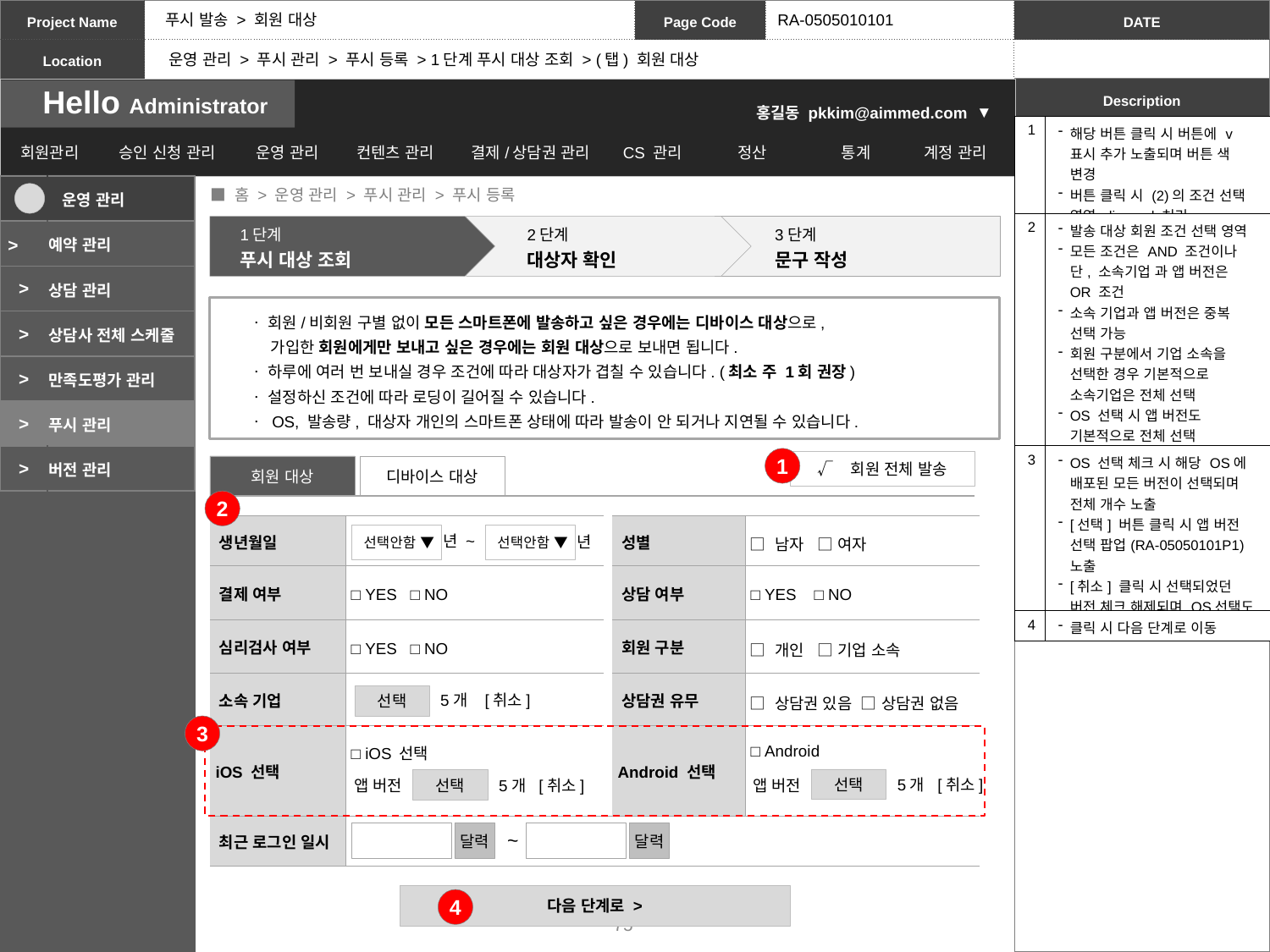

푸시 발송 > 회원 대상
RA-0505010101
운영 관리 > 푸시 관리 > 푸시 등록 > 1단계 푸시 대상 조회 > (탭) 회원 대상
| 1 | 해당 버튼 클릭 시 버튼에 v 표시 추가 노출되며 버튼 색 변경 버튼 클릭 시 (2)의 조건 선택 영역 dimmed 처리 |
| --- | --- |
| 2 | 발송 대상 회원 조건 선택 영역 모든 조건은 AND 조건이나 단, 소속기업 과 앱 버전은 OR 조건 소속 기업과 앱 버전은 중복 선택 가능 회원 구분에서 기업 소속을 선택한 경우 기본적으로 소속기업은 전체 선택 OS 선택 시 앱 버전도 기본적으로 전체 선택 선택하지 않은 항목이 있는 경우 해당 항목은 All로 간주함 |
| 3 | OS 선택 체크 시 해당 OS에 배포된 모든 버전이 선택되며 전체 개수 노출 [선택] 버튼 클릭 시 앱 버전 선택 팝업(RA-05050101P1) 노출 [취소] 클릭 시 선택되었던 버전 체크 해제되며 OS선택도 체크 해제 됨 |
| 4 | 클릭 시 다음 단계로 이동 |
   ■ 홈 > 운영 관리 > 푸시 관리 > 푸시 등록

|  | 운영 관리 |
| --- | --- |
| > | 예약 관리 |
| > | 상담 관리 |
| > | 상담사 전체 스케줄 |
| > | 만족도평가 관리 |
| > | 푸시 관리 |
| > | 버전 관리 |

3단계
문구 작성
2단계
대상자 확인
1단계
푸시 대상 조회

ㆍ 회원/비회원 구별 없이 모든 스마트폰에 발송하고 싶은 경우에는 디바이스 대상으로,
    가입한 회원에게만 보내고 싶은 경우에는 회원 대상으로 보내면 됩니다.
ㆍ 하루에 여러 번 보내실 경우 조건에 따라 대상자가 겹칠 수 있습니다. (최소 주 1회 권장)
ㆍ 설정하신 조건에 따라 로딩이 길어질 수 있습니다.
ㆍ OS, 발송량, 대상자 개인의 스마트폰 상태에 따라 발송이 안 되거나 지연될 수 있습니다.
1
√   회원 전체 발송
회원 대상
디바이스 대상
2
| 생년월일 |  |  | 성별 | □ 남자 □ 여자 |
| --- | --- | --- | --- | --- |
| 결제 여부 | □ YES □ NO |  | 상담 여부 | □ YES □ NO |
| 심리검사 여부 | □ YES □ NO |  | 회원 구분 | □ 개인 □ 기업 소속 |
| 소속 기업 |  |  | 상담권 유무 | □ 상담권 있음 □ 상담권 없음 |
| iOS 선택 | □ iOS 선택 |  | Android 선택 | □ Android |
| 최근 로그인 일시 |  |  |  |  |
선택안함 ▼
선택안함 ▼
년 ~
년
5개   [취소]
선택
3

5개  [취소]
앱 버전
선택
5개  [취소]
앱 버전
선택
~

달력

달력
다음 단계로 >
4
75